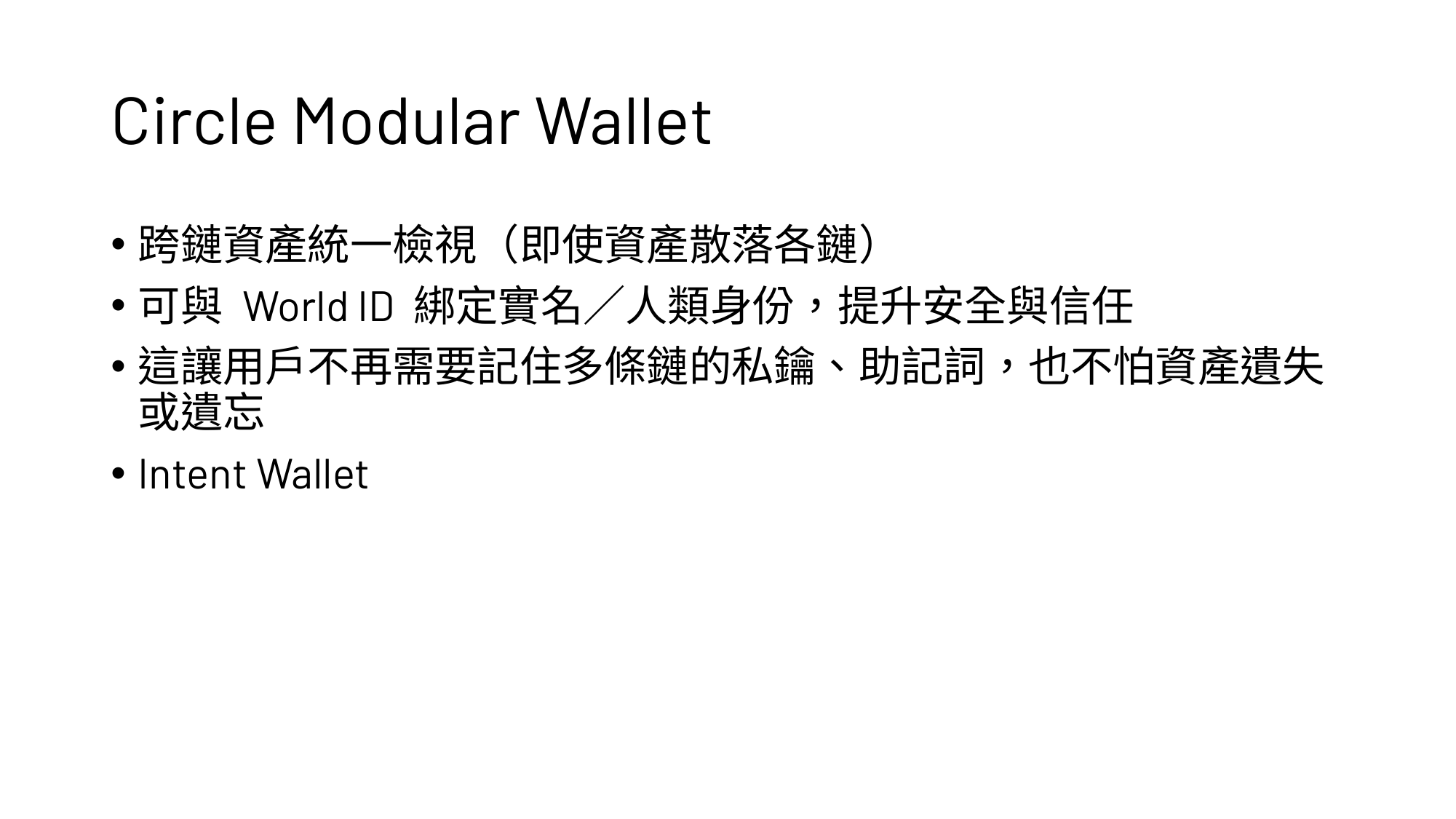

# Circle Modular Wallet
跨鏈資產統一檢視（即使資產散落各鏈）
可與 World ID 綁定實名／人類身份，提升安全與信任
這讓用戶不再需要記住多條鏈的私鑰、助記詞，也不怕資產遺失或遺忘
Intent Wallet